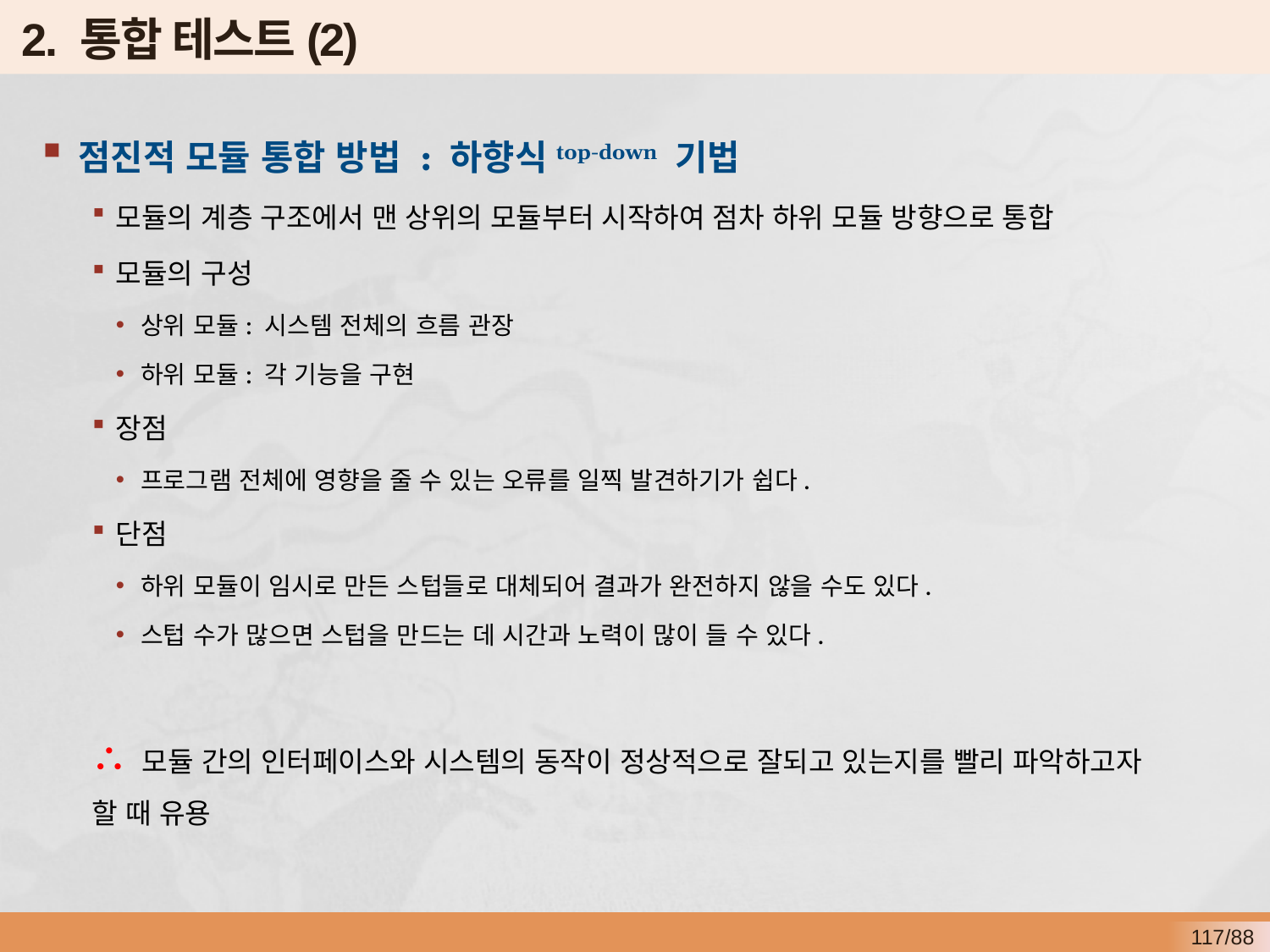

# 2. 통합 테스트(2)
점진적 모듈 통합 방법 : 하향식top-down 기법
모듈의 계층 구조에서 맨 상위의 모듈부터 시작하여 점차 하위 모듈 방향으로 통합
모듈의 구성
상위 모듈: 시스템 전체의 흐름 관장
하위 모듈: 각 기능을 구현
장점
프로그램 전체에 영향을 줄 수 있는 오류를 일찍 발견하기가 쉽다.
단점
하위 모듈이 임시로 만든 스텁들로 대체되어 결과가 완전하지 않을 수도 있다.
스텁 수가 많으면 스텁을 만드는 데 시간과 노력이 많이 들 수 있다.

∴ 모듈 간의 인터페이스와 시스템의 동작이 정상적으로 잘되고 있는지를 빨리 파악하고자    	할 때 유용